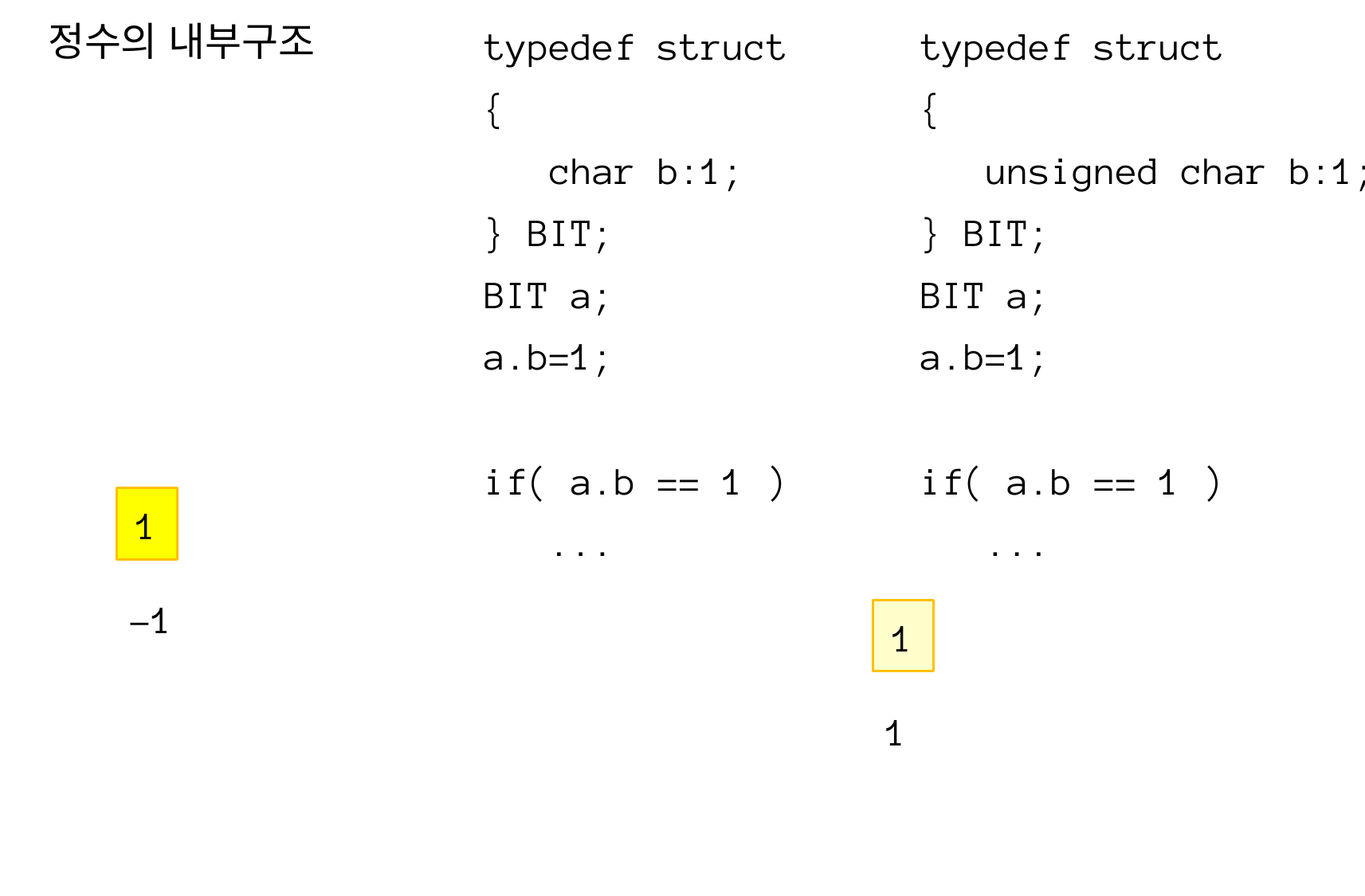

typedef struct
{
   char b:1;
} BIT;
BIT a;
a.b=1;

if( a.b == 1 )
   ...
typedef struct
{
   unsigned char b:1;
} BIT;
BIT a;
a.b=1;

if( a.b == 1 )
   ...
정수의 내부구조
1
-1
1
1